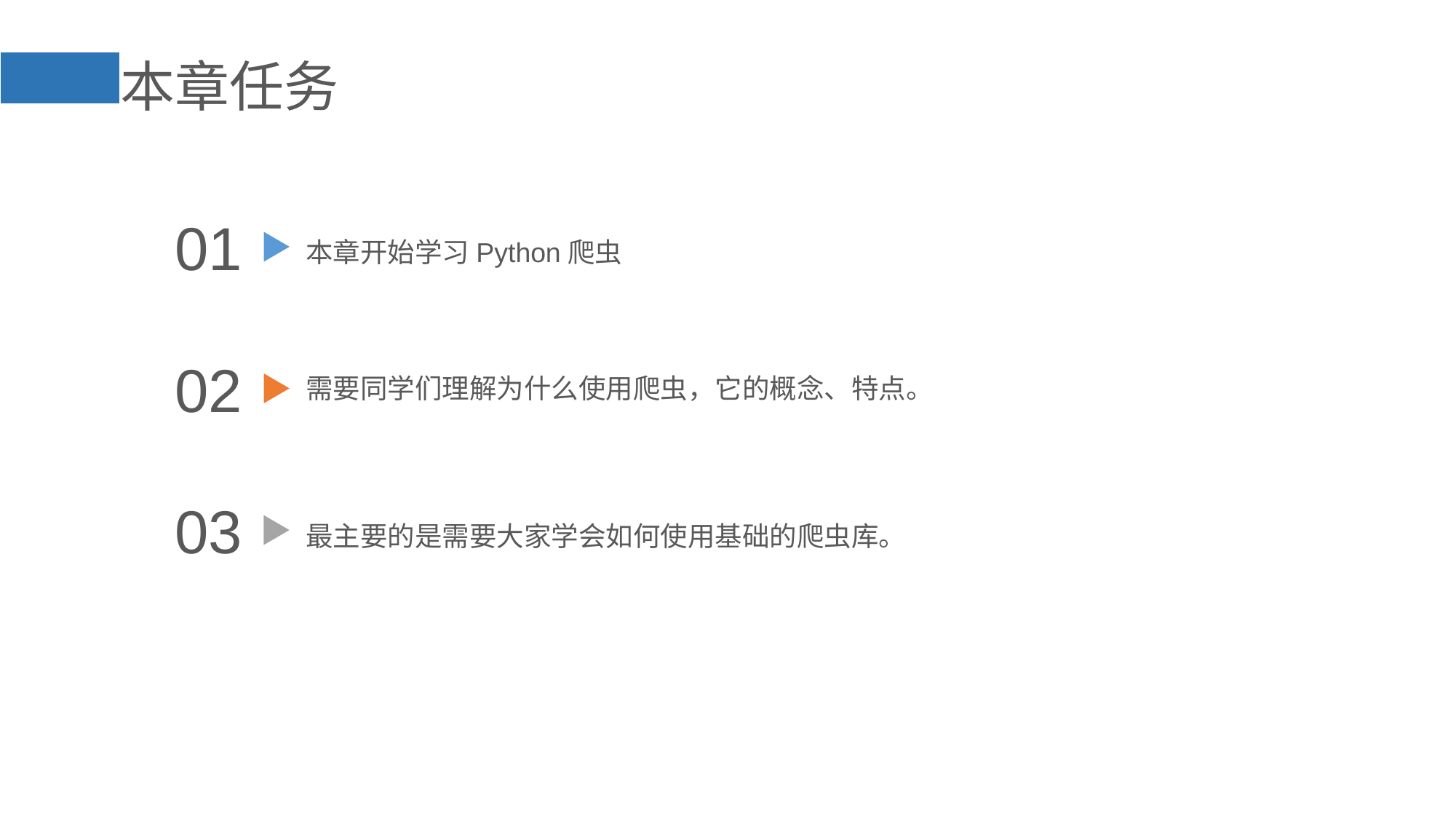

本章任务
01
本章开始学习Python爬虫

02
需要同学们理解为什么使用爬虫，它的概念、特点。

03
最主要的是需要大家学会如何使用基础的爬虫库。